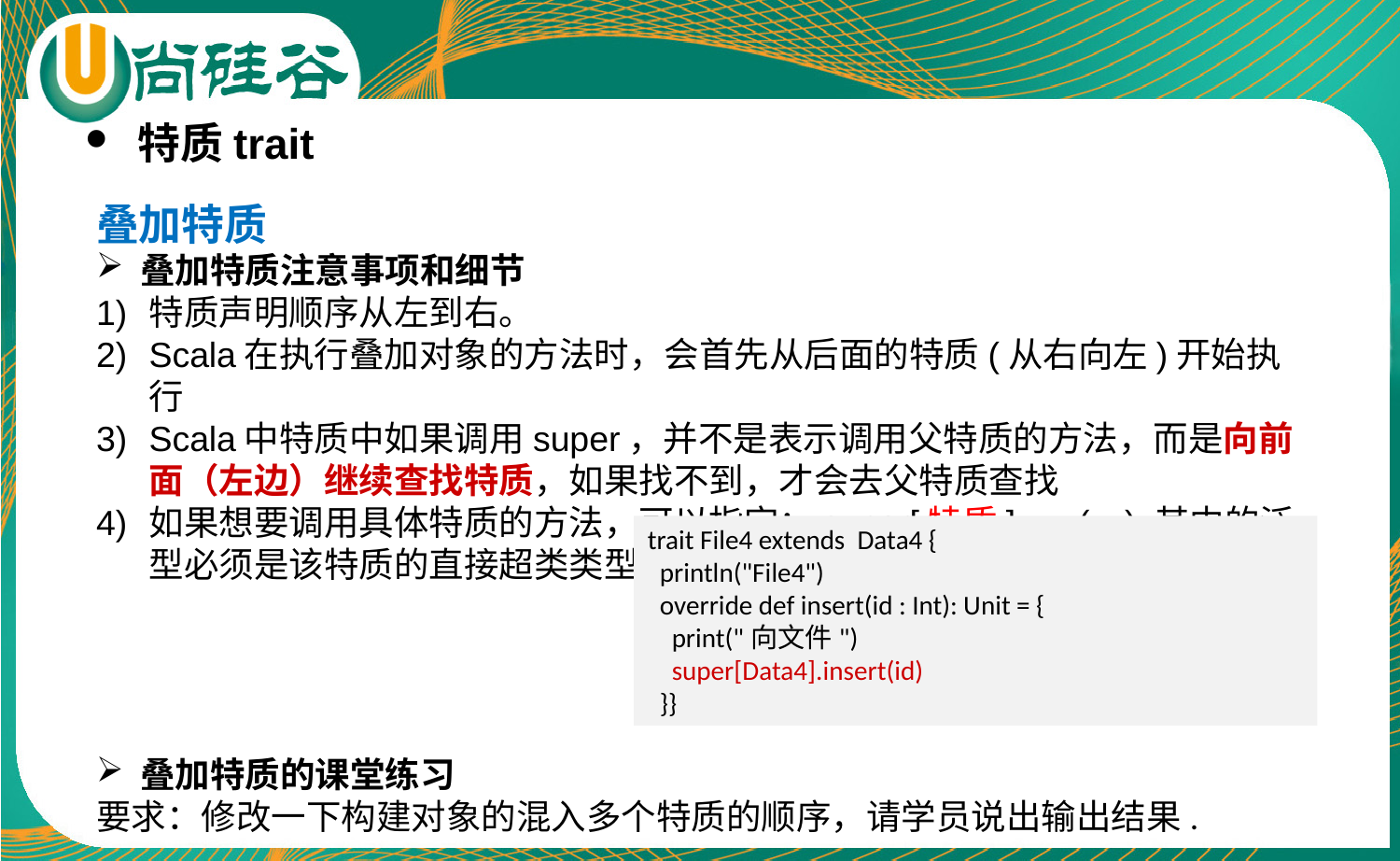

特质trait

叠加特质
叠加特质注意事项和细节
特质声明顺序从左到右。
Scala在执行叠加对象的方法时，会首先从后面的特质(从右向左)开始执行
Scala中特质中如果调用super，并不是表示调用父特质的方法，而是向前面（左边）继续查找特质，如果找不到，才会去父特质查找
如果想要调用具体特质的方法，可以指定：super[特质].xxx(…).其中的泛型必须是该特质的直接超类类型

叠加特质的课堂练习
要求：修改一下构建对象的混入多个特质的顺序，请学员说出输出结果.
trait File4 extends  Data4 {
  println("File4")
  override def insert(id : Int): Unit = {
    print("向文件")
    super[Data4].insert(id)
  }}